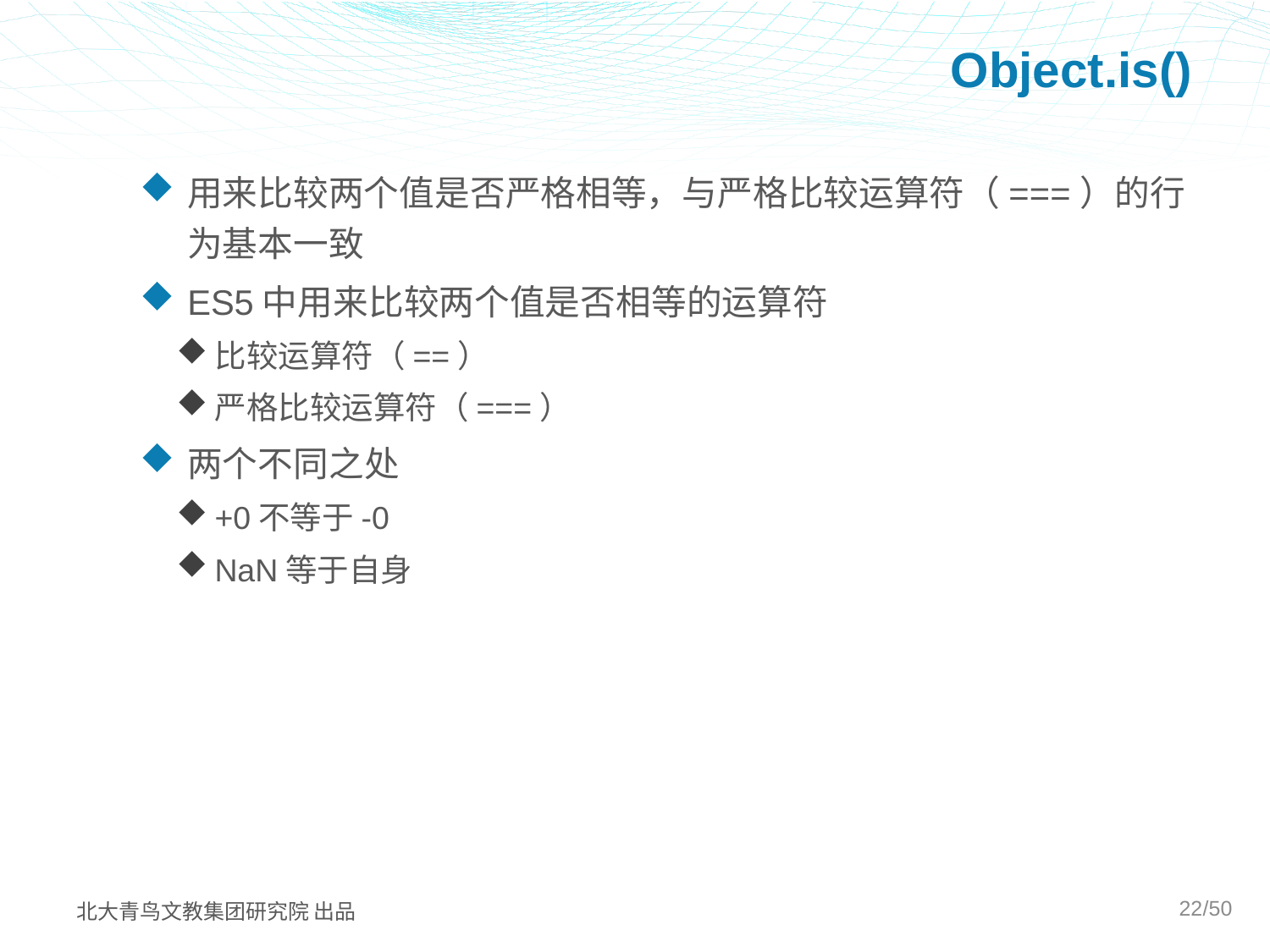

# Object.is()
用来比较两个值是否严格相等，与严格比较运算符（===）的行为基本一致
ES5中用来比较两个值是否相等的运算符
比较运算符（==）
严格比较运算符（===）
两个不同之处
+0不等于-0
NaN等于自身

22/50